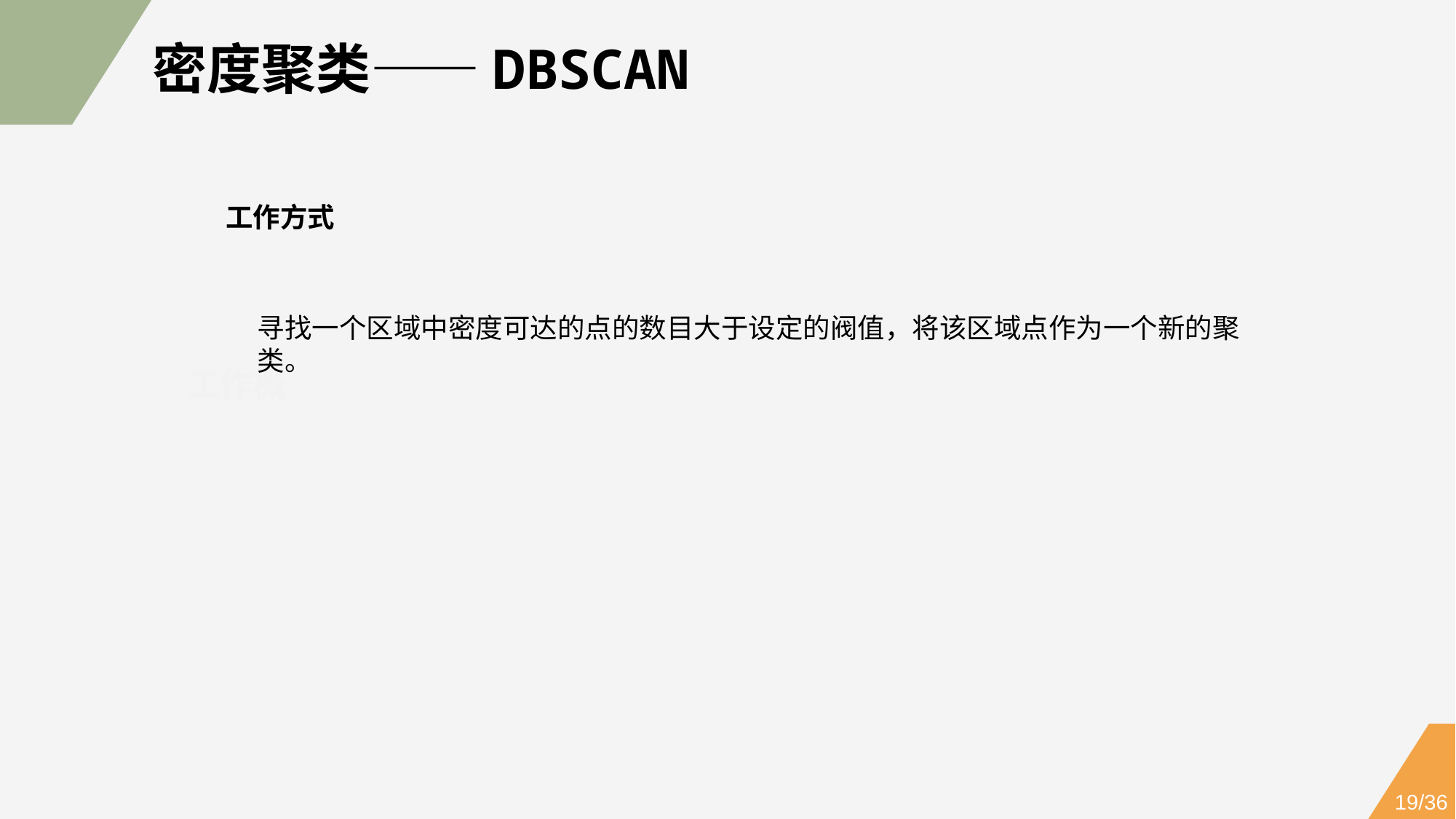

密度聚类——DBSCAN
工作方式

寻找一个区域中密度可达的点的数目大于设定的阀值，将该区域点作为一个新的聚类。
工作概